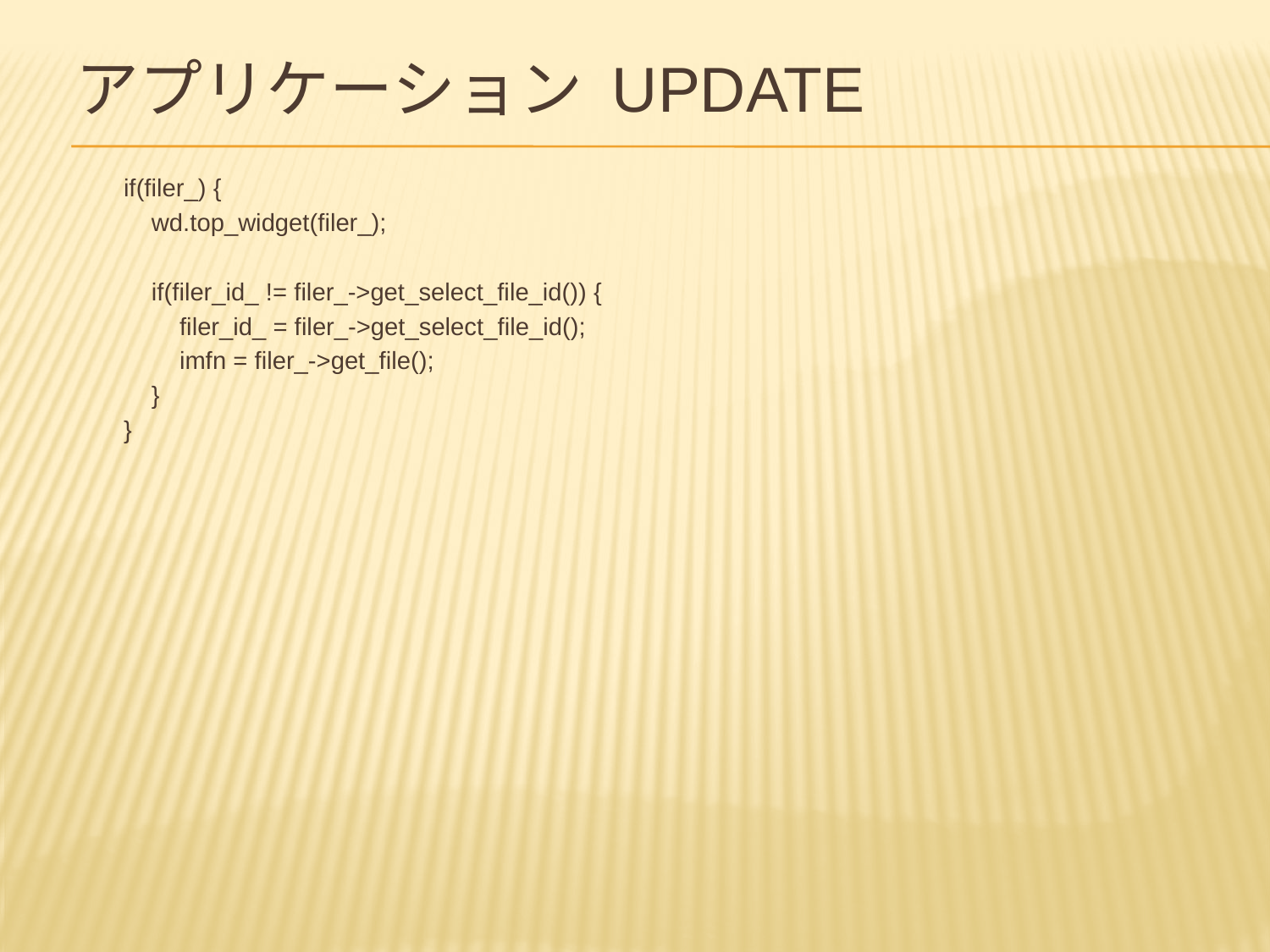

# アプリケーション update
	if(filer_) {
	    wd.top_widget(filer_);

	    if(filer_id_ != filer_->get_select_file_id()) {
	        filer_id_ = filer_->get_select_file_id();
	        imfn = filer_->get_file();
	    }
	}